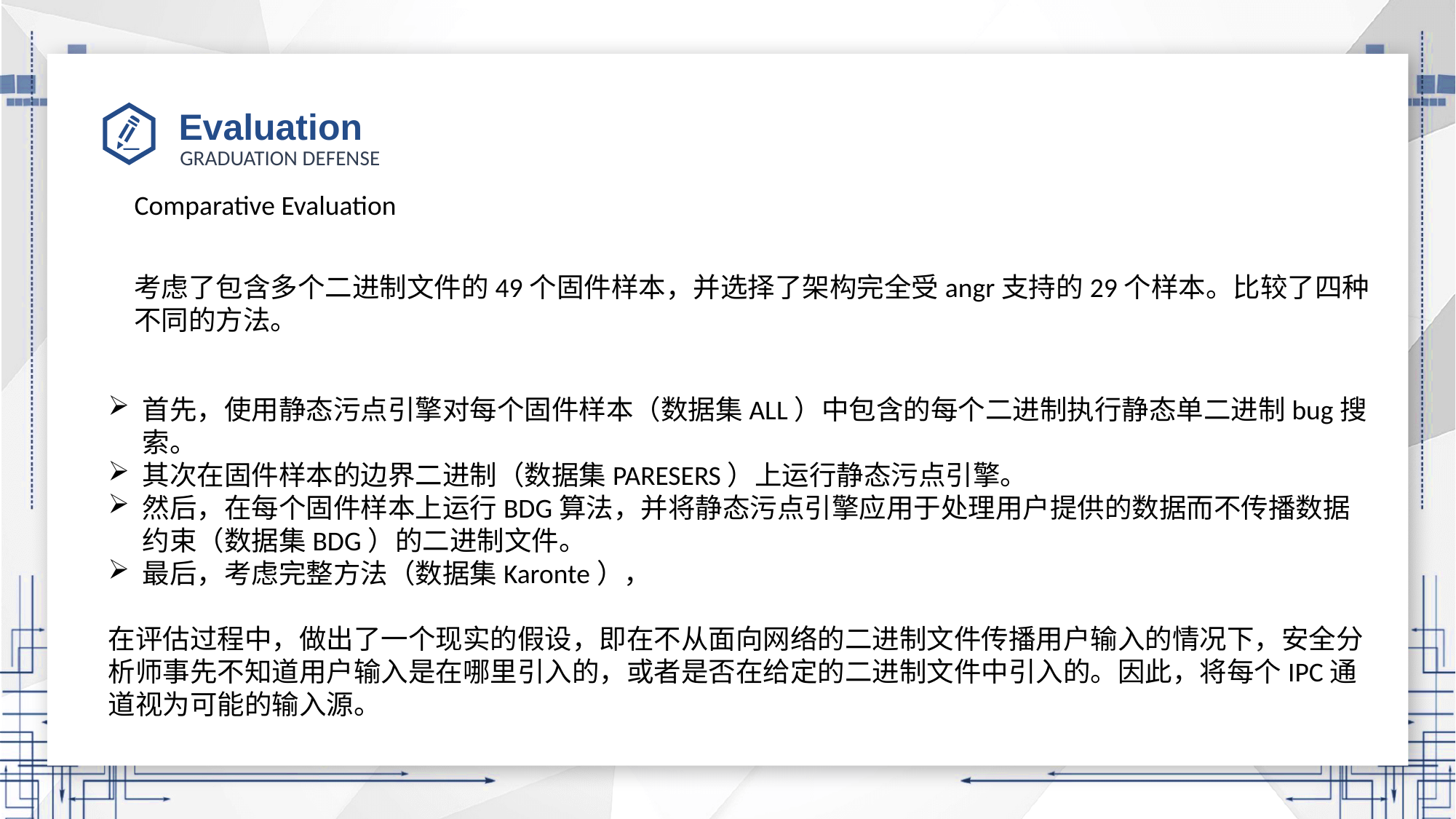

# Evaluation
Comparative Evaluation
考虑了包含多个二进制文件的49个固件样本，并选择了架构完全受angr支持的29个样本。比较了四种不同的方法。

首先，使用静态污点引擎对每个固件样本（数据集ALL）中包含的每个二进制执行静态单二进制bug搜索。
其次在固件样本的边界二进制（数据集PARESERS）上运行静态污点引擎。
然后，在每个固件样本上运行BDG算法，并将静态污点引擎应用于处理用户提供的数据而不传播数据约束（数据集BDG）的二进制文件。
最后，考虑完整方法（数据集Karonte），

在评估过程中，做出了一个现实的假设，即在不从面向网络的二进制文件传播用户输入的情况下，安全分析师事先不知道用户输入是在哪里引入的，或者是否在给定的二进制文件中引入的。因此，将每个IPC通道视为可能的输入源。